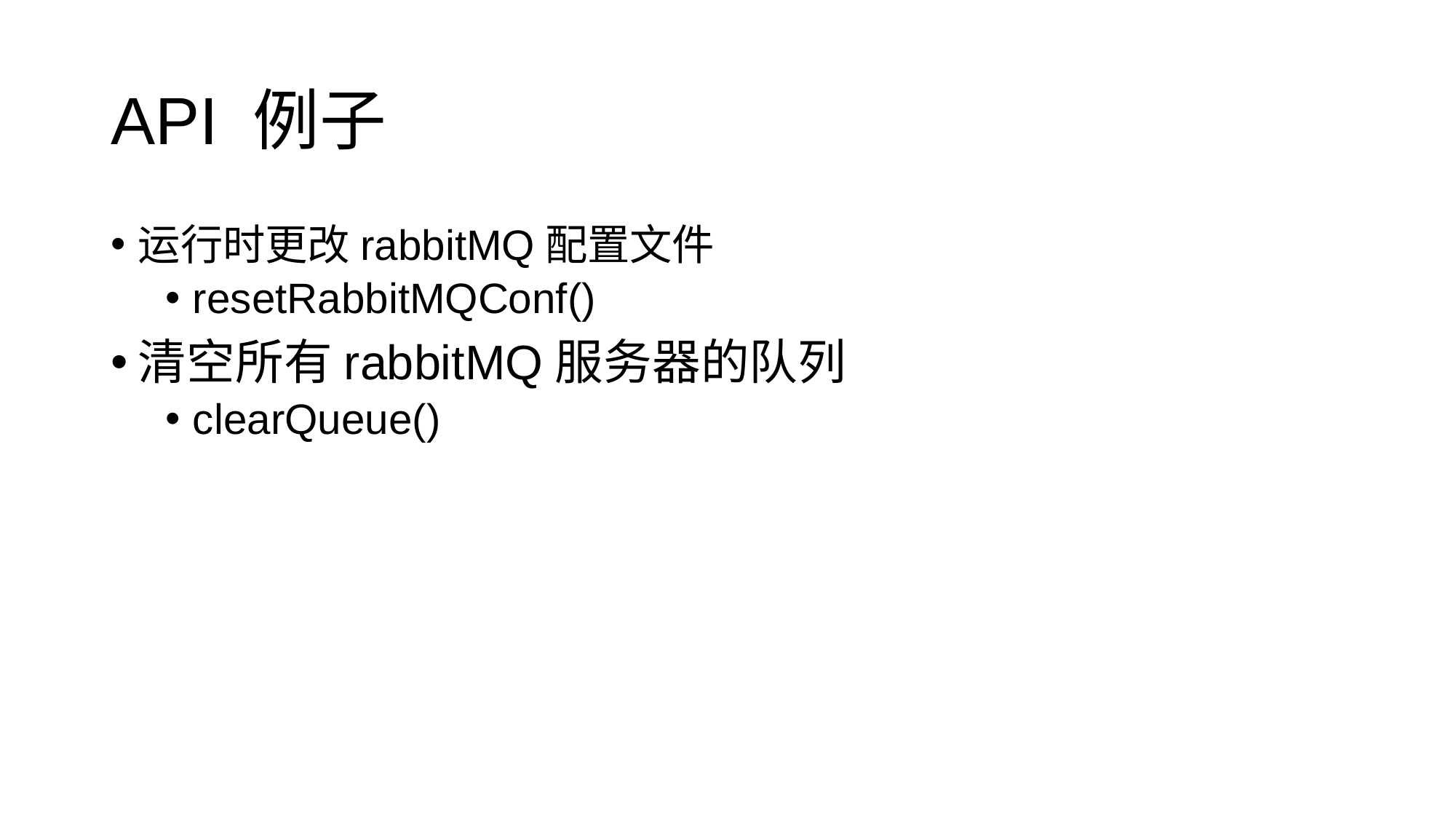

# API 例子
运行时更改rabbitMQ配置文件
resetRabbitMQConf()
清空所有rabbitMQ服务器的队列
clearQueue()